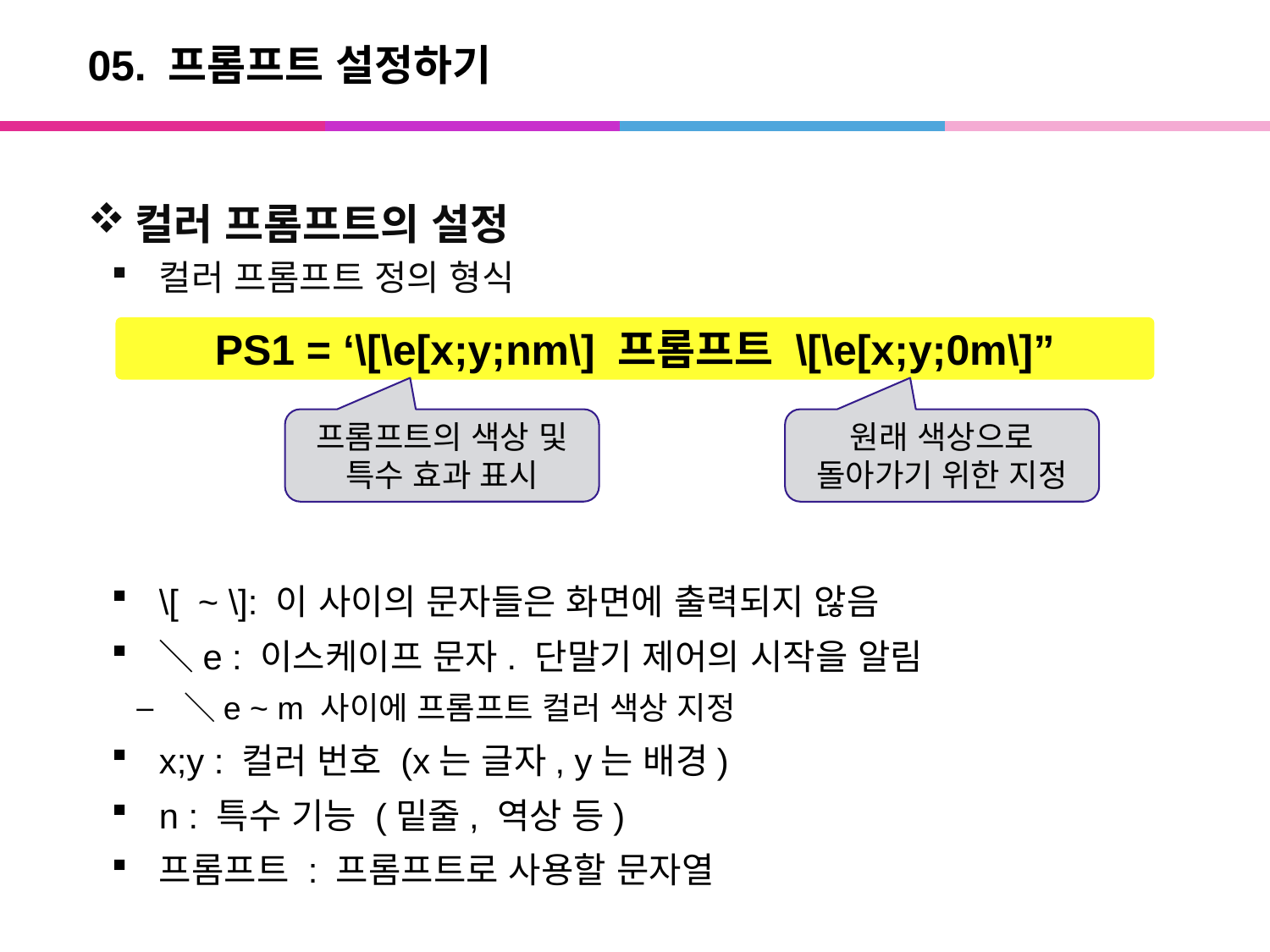

# 05. 프롬프트 설정하기
컬러 프롬프트의 설정
컬러 프롬프트 정의 형식

\[  ~ \]: 이 사이의 문자들은 화면에 출력되지 않음
＼e : 이스케이프 문자. 단말기 제어의 시작을 알림
＼e ~ m 사이에 프롬프트 컬러 색상 지정
x;y : 컬러 번호 (x는 글자, y는 배경)
n : 특수 기능 (밑줄, 역상 등)
프롬프트 : 프롬프트로 사용할 문자열

PS1 = ‘\[\e[x;y;nm\] 프롬프트 \[\e[x;y;0m\]”
프롬프트의 색상 및 특수 효과 표시
원래 색상으로 돌아가기 위한 지정